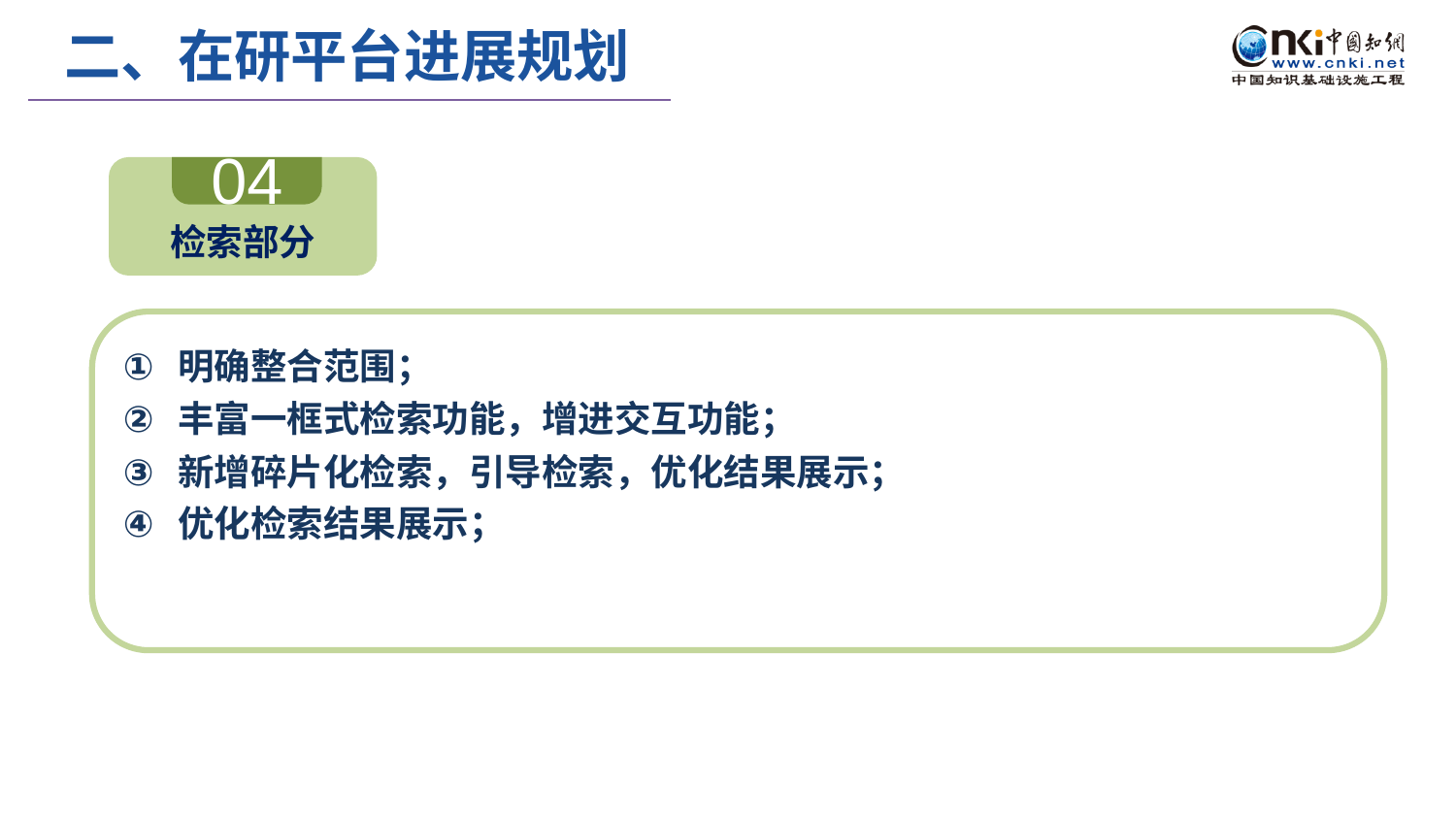

二、在研平台进展规划
04
检索部分

明确整合范围；
丰富一框式检索功能，增进交互功能；
新增碎片化检索，引导检索，优化结果展示；
优化检索结果展示；